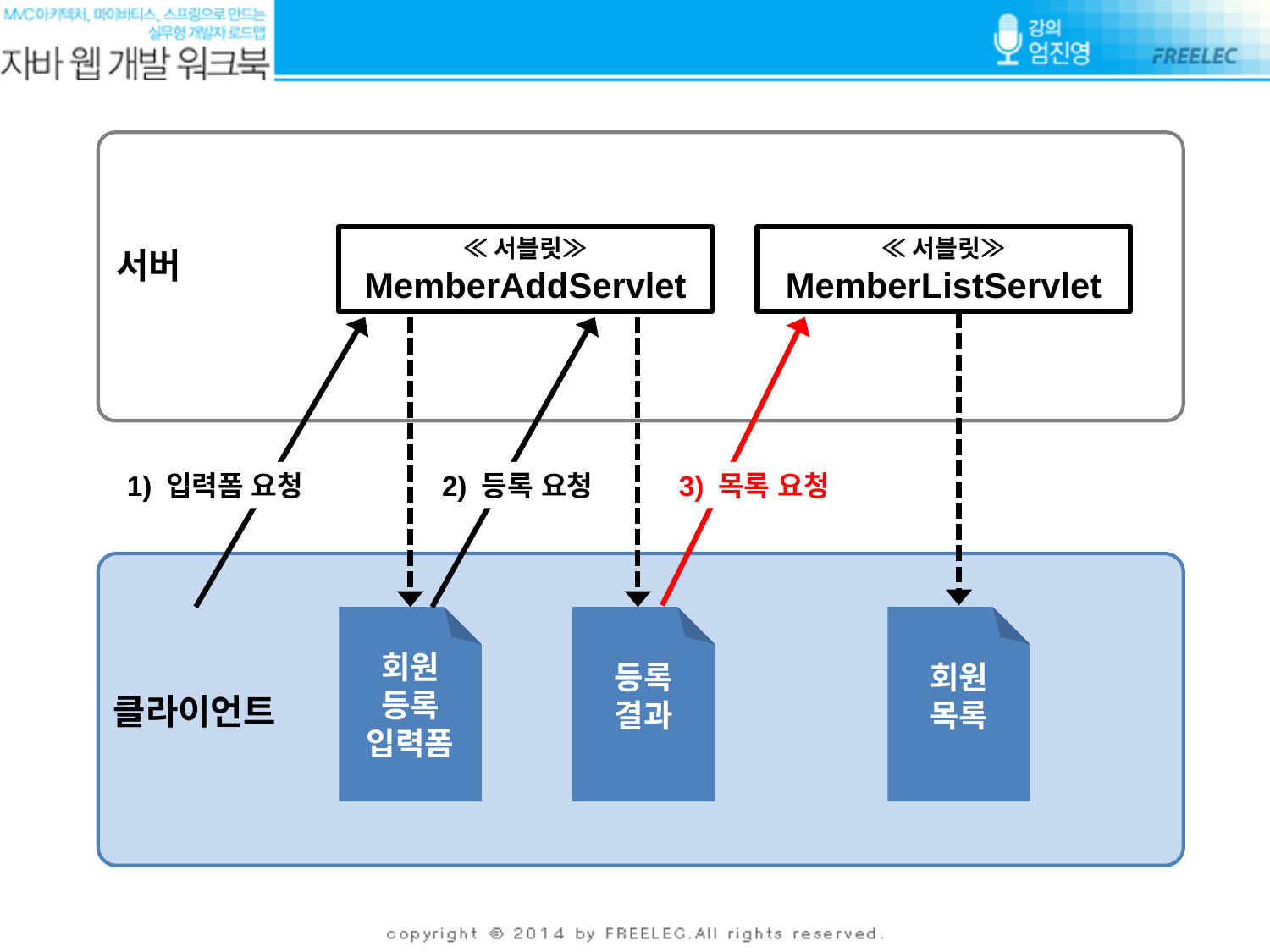

서버
≪서블릿≫
MemberAddServlet
≪서블릿≫
MemberListServlet
1) 입력폼 요청
2) 등록 요청
3) 목록 요청

회원
등록
입력폼

등록
결과

회원
목록
클라이언트